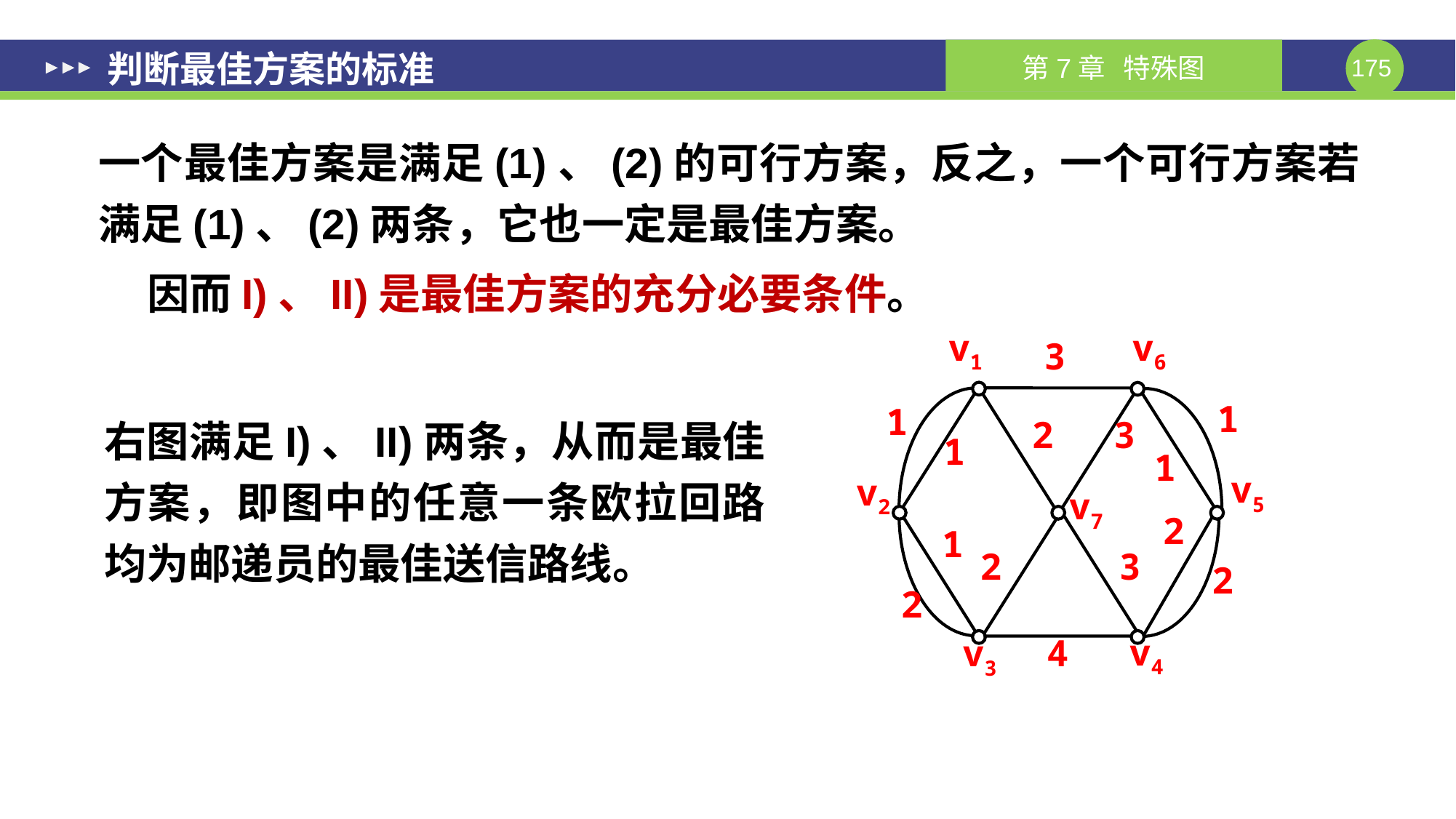

# 判断最佳方案的标准
一个最佳方案是满足(1)、(2)的可行方案，反之，一个可行方案若满足(1)、(2)两条，它也一定是最佳方案。
    因而I)、II)是最佳方案的充分必要条件。
v1
v6
3

1
1
2
3
1
1
v5
v2
v7

2

1
2
3
2
2
v4
v3

4

右图满足I)、II)两条，从而是最佳方案，即图中的任意一条欧拉回路均为邮递员的最佳送信路线。